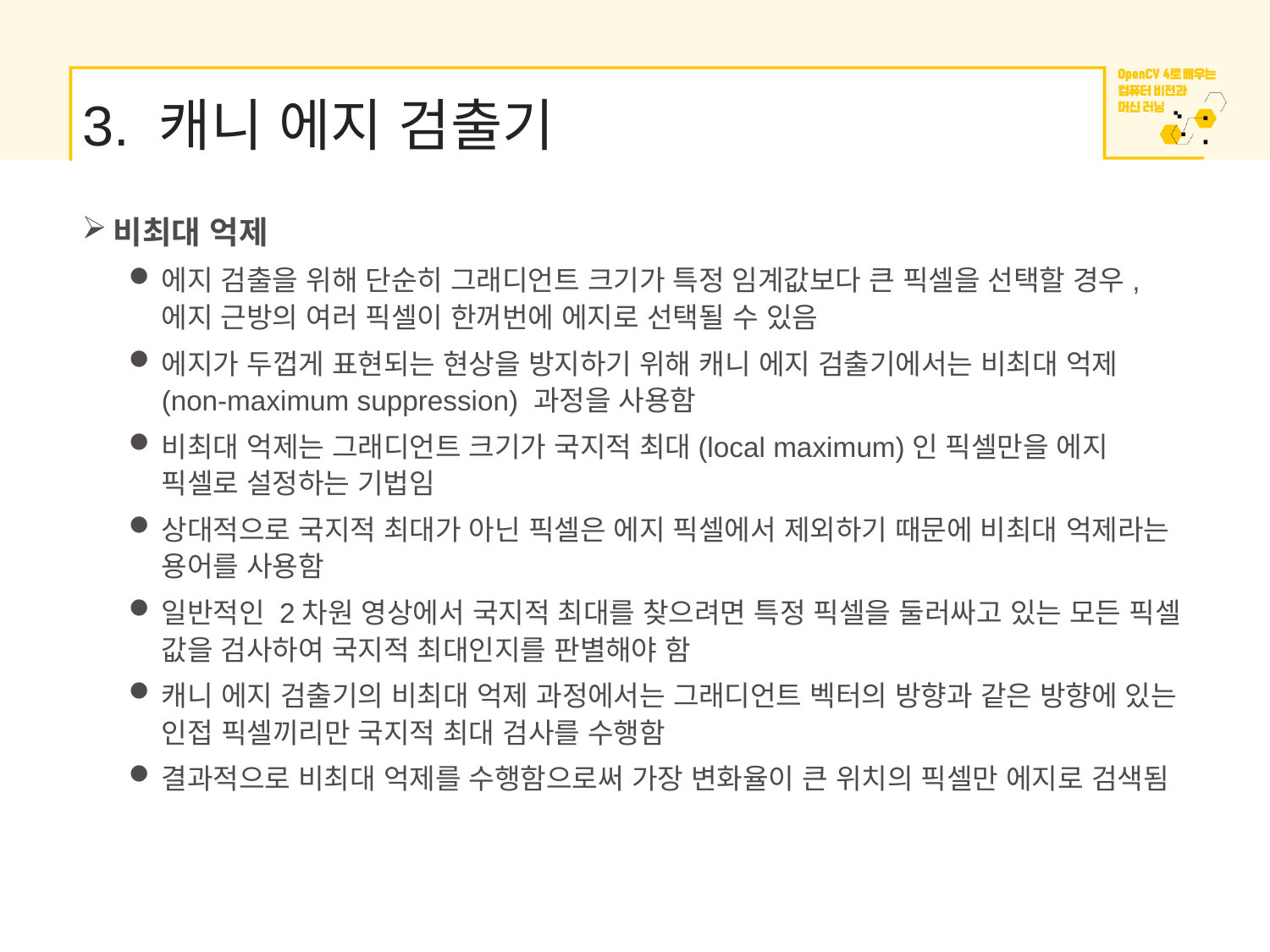

# 3. 캐니 에지 검출기
비최대 억제
에지 검출을 위해 단순히 그래디언트 크기가 특정 임계값보다 큰 픽셀을 선택할 경우, 에지 근방의 여러 픽셀이 한꺼번에 에지로 선택될 수 있음
에지가 두껍게 표현되는 현상을 방지하기 위해 캐니 에지 검출기에서는 비최대 억제(non-maximum suppression) 과정을 사용함
비최대 억제는 그래디언트 크기가 국지적 최대(local maximum)인 픽셀만을 에지 픽셀로 설정하는 기법임
상대적으로 국지적 최대가 아닌 픽셀은 에지 픽셀에서 제외하기 때문에 비최대 억제라는 용어를 사용함
일반적인 2차원 영상에서 국지적 최대를 찾으려면 특정 픽셀을 둘러싸고 있는 모든 픽셀 값을 검사하여 국지적 최대인지를 판별해야 함
캐니 에지 검출기의 비최대 억제 과정에서는 그래디언트 벡터의 방향과 같은 방향에 있는 인접 픽셀끼리만 국지적 최대 검사를 수행함
결과적으로 비최대 억제를 수행함으로써 가장 변화율이 큰 위치의 픽셀만 에지로 검색됨